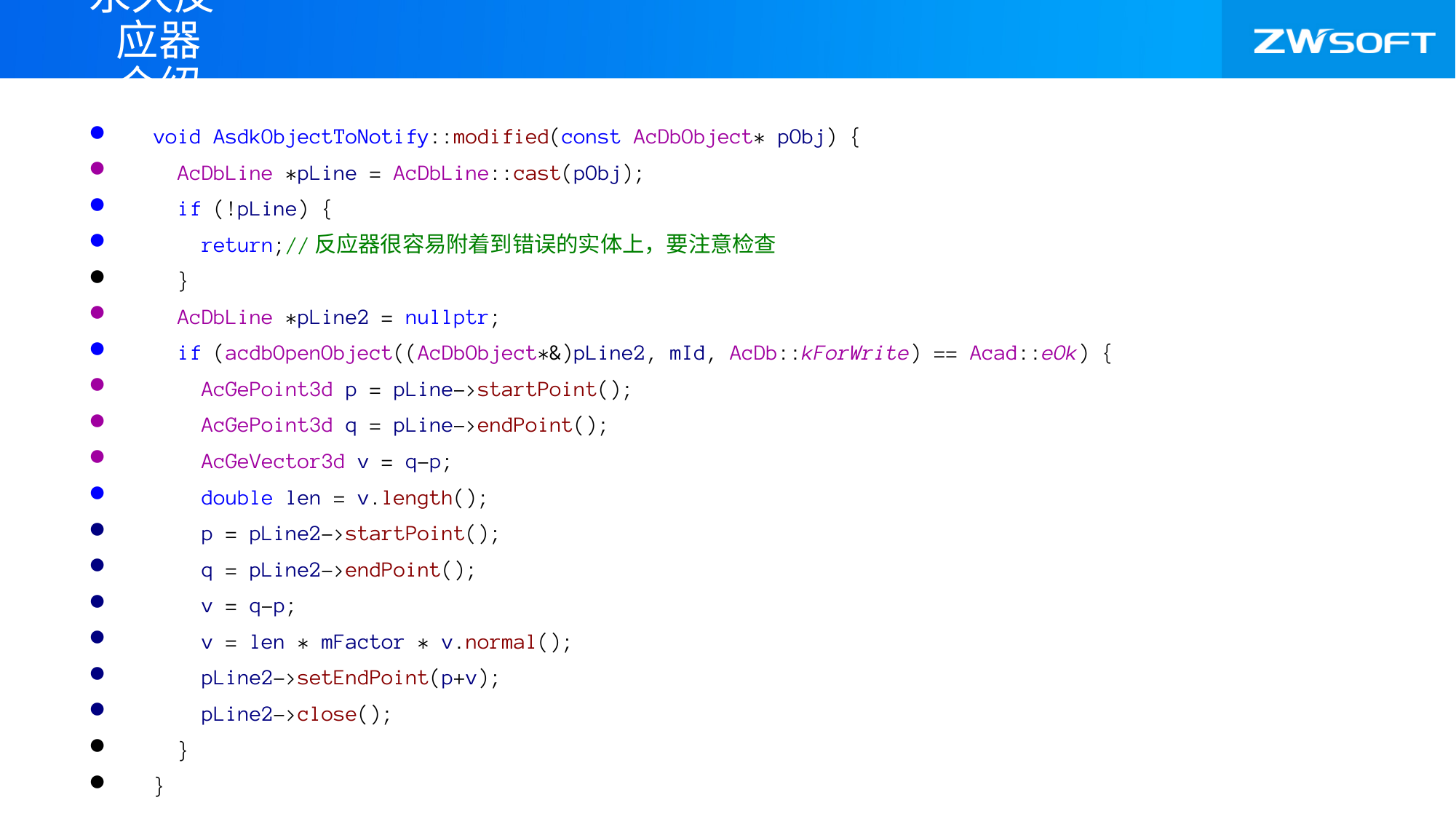

永久反应器介绍
void AsdkObjectToNotify::modified(const AcDbObject* pObj) {
  AcDbLine *pLine = AcDbLine::cast(pObj);
  if (!pLine) {
    return;//反应器很容易附着到错误的实体上，要注意检查
  }
  AcDbLine *pLine2 = nullptr;
  if (acdbOpenObject((AcDbObject*&)pLine2, mId, AcDb::kForWrite) == Acad::eOk) {
    AcGePoint3d p = pLine->startPoint();
    AcGePoint3d q = pLine->endPoint();
    AcGeVector3d v = q-p;
    double len = v.length();
    p = pLine2->startPoint();
    q = pLine2->endPoint();
    v = q-p;
    v = len * mFactor * v.normal();
    pLine2->setEndPoint(p+v);
    pLine2->close();
  }
}